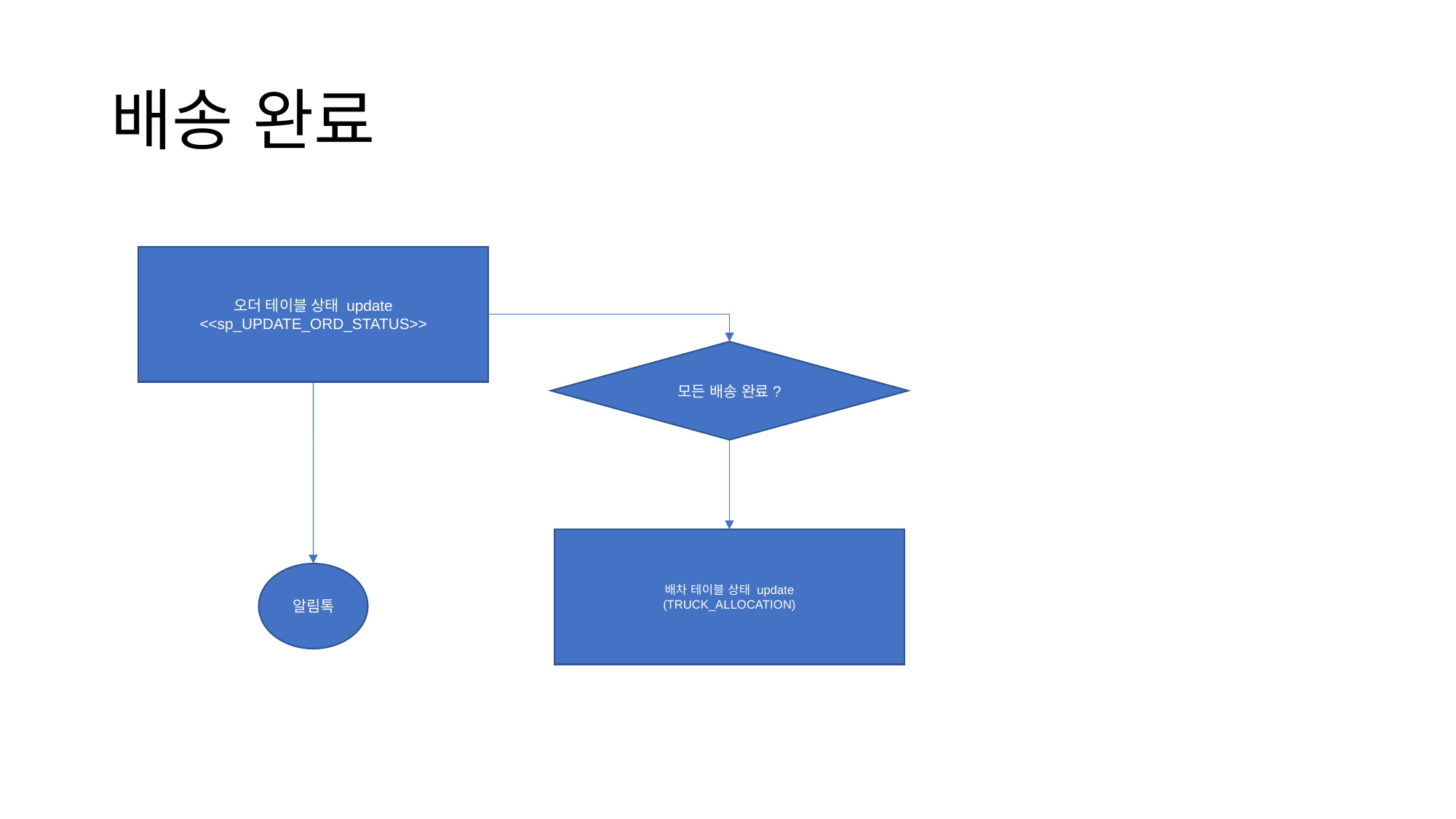

# 배송 완료
오더 테이블 상태 update
<<sp_UPDATE_ORD_STATUS>>
모든 배송 완료?
배차 테이블 상태 update
(TRUCK_ALLOCATION)
알림톡